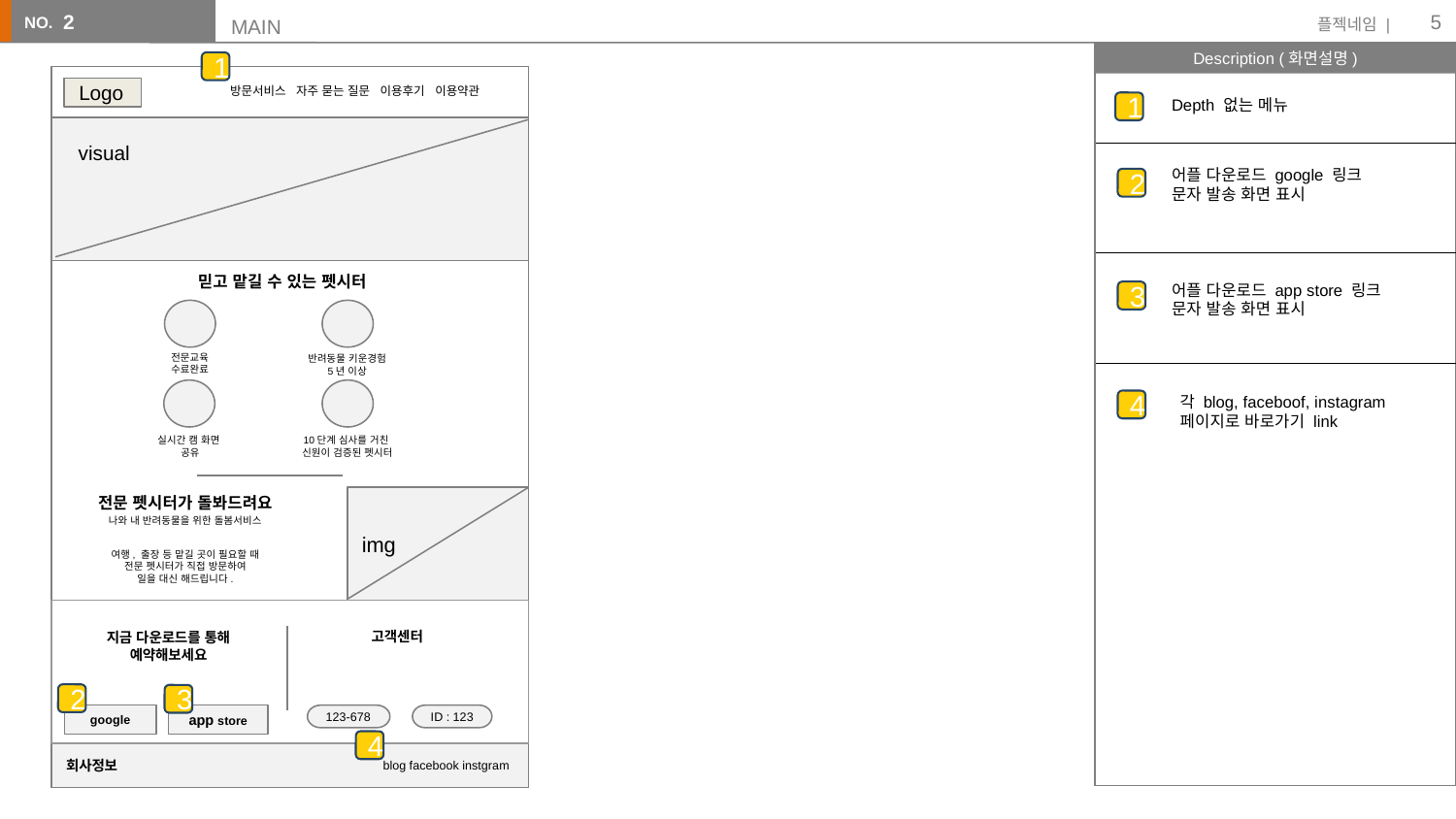

5
# MAIN
2
1

방문서비스   자주 묻는 질문   이용후기   이용약관
Logo
Depth 없는 메뉴
1

visual
어플 다운로드 google 링크
문자 발송 화면 표시
2
믿고 맡길 수 있는 펫시터
어플 다운로드 app store 링크
문자 발송 화면 표시
3

전문교육
수료완료
반려동물 키운경험
5년 이상

각 blog, faceboof, instagram 페이지로 바로가기 link
4
10단계 심사를 거친
신원이 검증된 펫시터
실시간 캠 화면
공유
전문 펫시터가 돌봐드려요
나와 내 반려동물을 위한 돌봄서비스

여행, 출장 등 맡길 곳이 필요할 때
전문 펫시터가 직접 방문하여
일을 대신 해드립니다.

img

고객센터
지금 다운로드를 통해
예약해보세요
2
3
123-678
ID : 123
google
app store
4
회사정보
blog facebook instgram